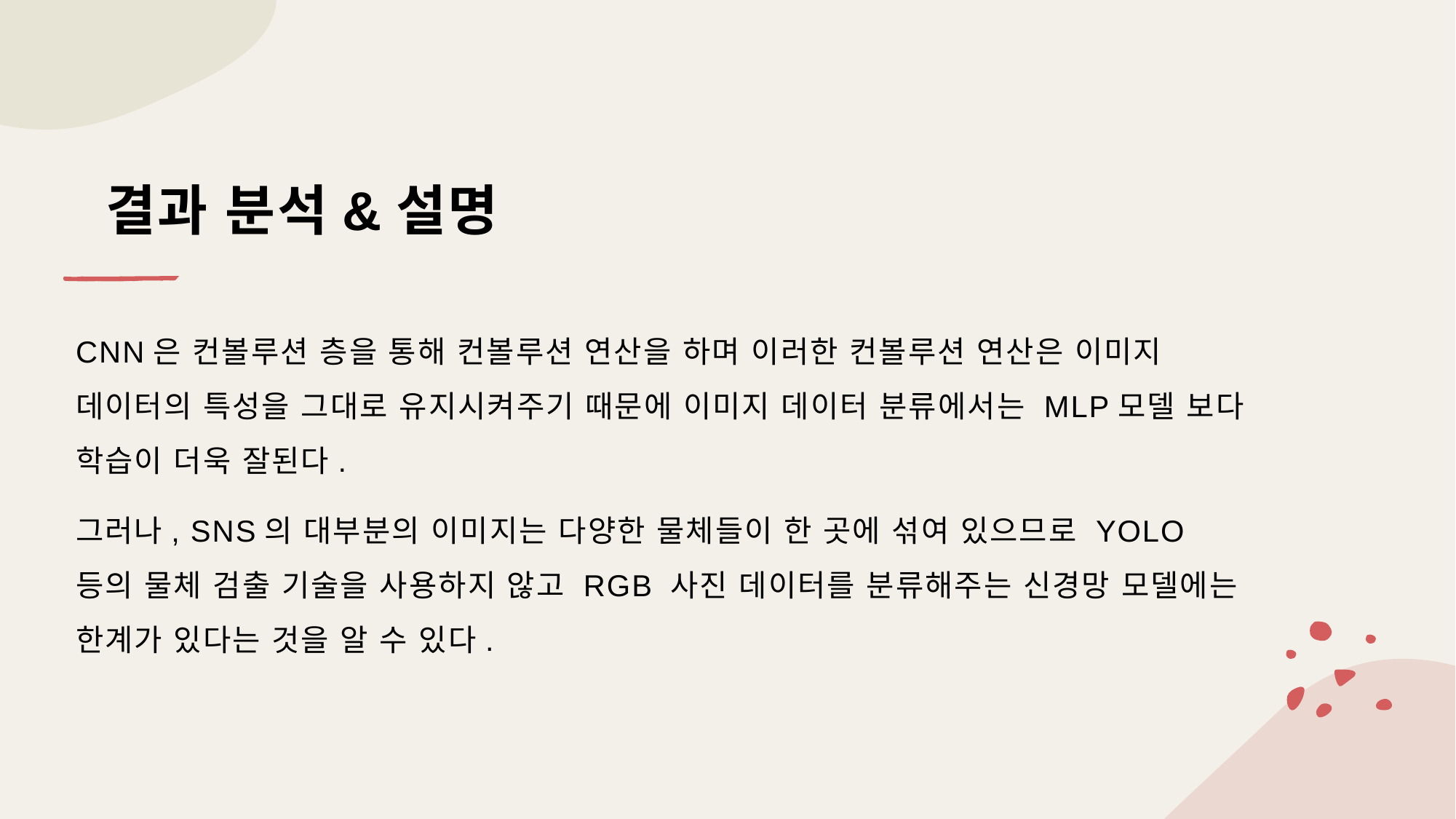

# 결과 분석&설명
CNN은 컨볼루션 층을 통해 컨볼루션 연산을 하며 이러한 컨볼루션 연산은 이미지 데이터의 특성을 그대로 유지시켜주기 때문에 이미지 데이터 분류에서는 MLP모델 보다 학습이 더욱 잘된다.
그러나, SNS의 대부분의 이미지는 다양한 물체들이 한 곳에 섞여 있으므로 YOLO 등의 물체 검출 기술을 사용하지 않고 RGB 사진 데이터를 분류해주는 신경망 모델에는 한계가 있다는 것을 알 수 있다.